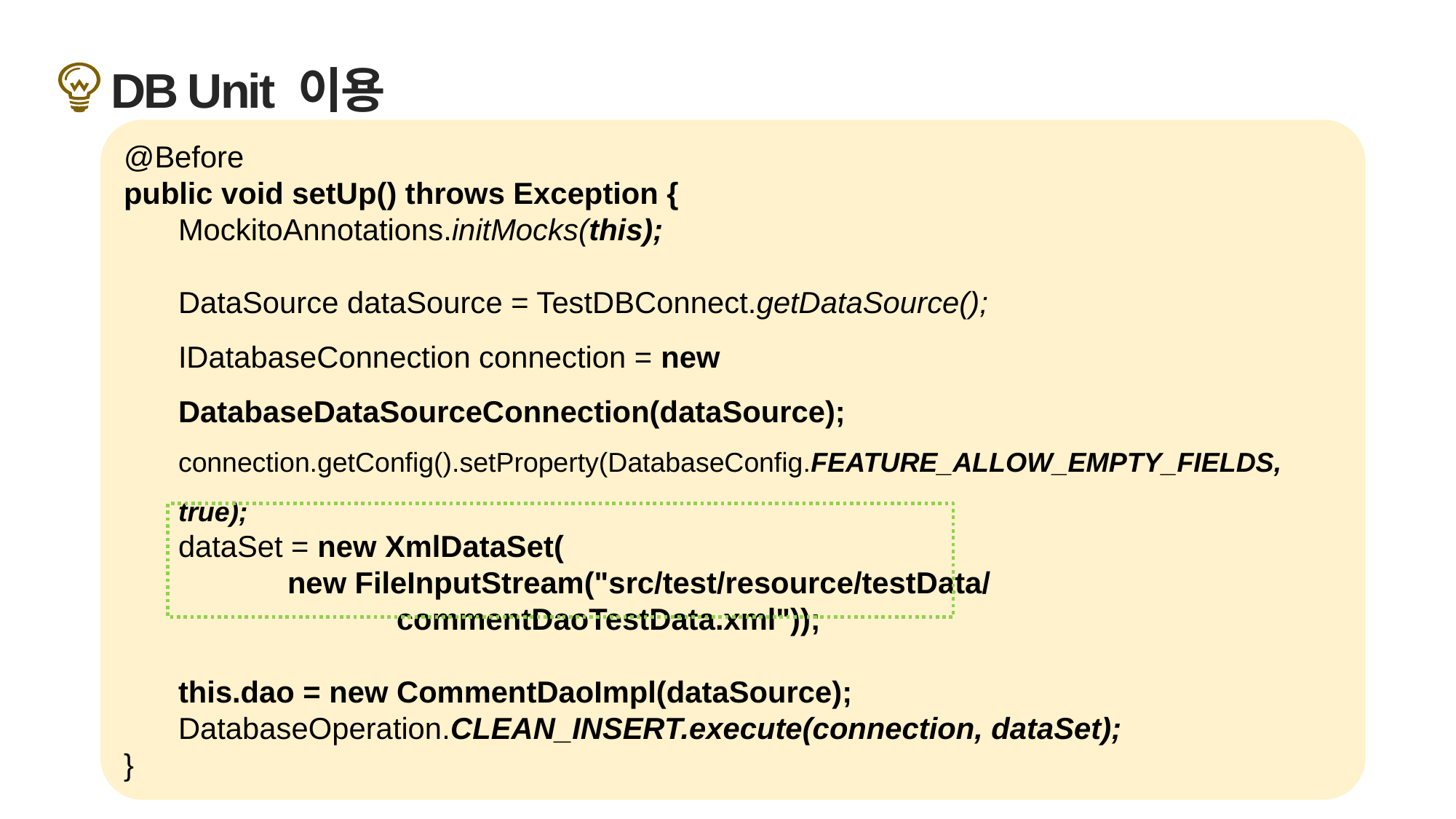

DB Unit 이용

@Before
public void setUp() throws Exception {
MockitoAnnotations.initMocks(this);

DataSource dataSource = TestDBConnect.getDataSource();
IDatabaseConnection connection = new 	DatabaseDataSourceConnection(dataSource);
connection.getConfig().setProperty(DatabaseConfig.FEATURE_ALLOW_EMPTY_FIELDS, true);
dataSet = new XmlDataSet(
	new FileInputStream("src/test/resource/testData/
		commentDaoTestData.xml"));

this.dao = new CommentDaoImpl(dataSource);
DatabaseOperation.CLEAN_INSERT.execute(connection, dataSet);
}